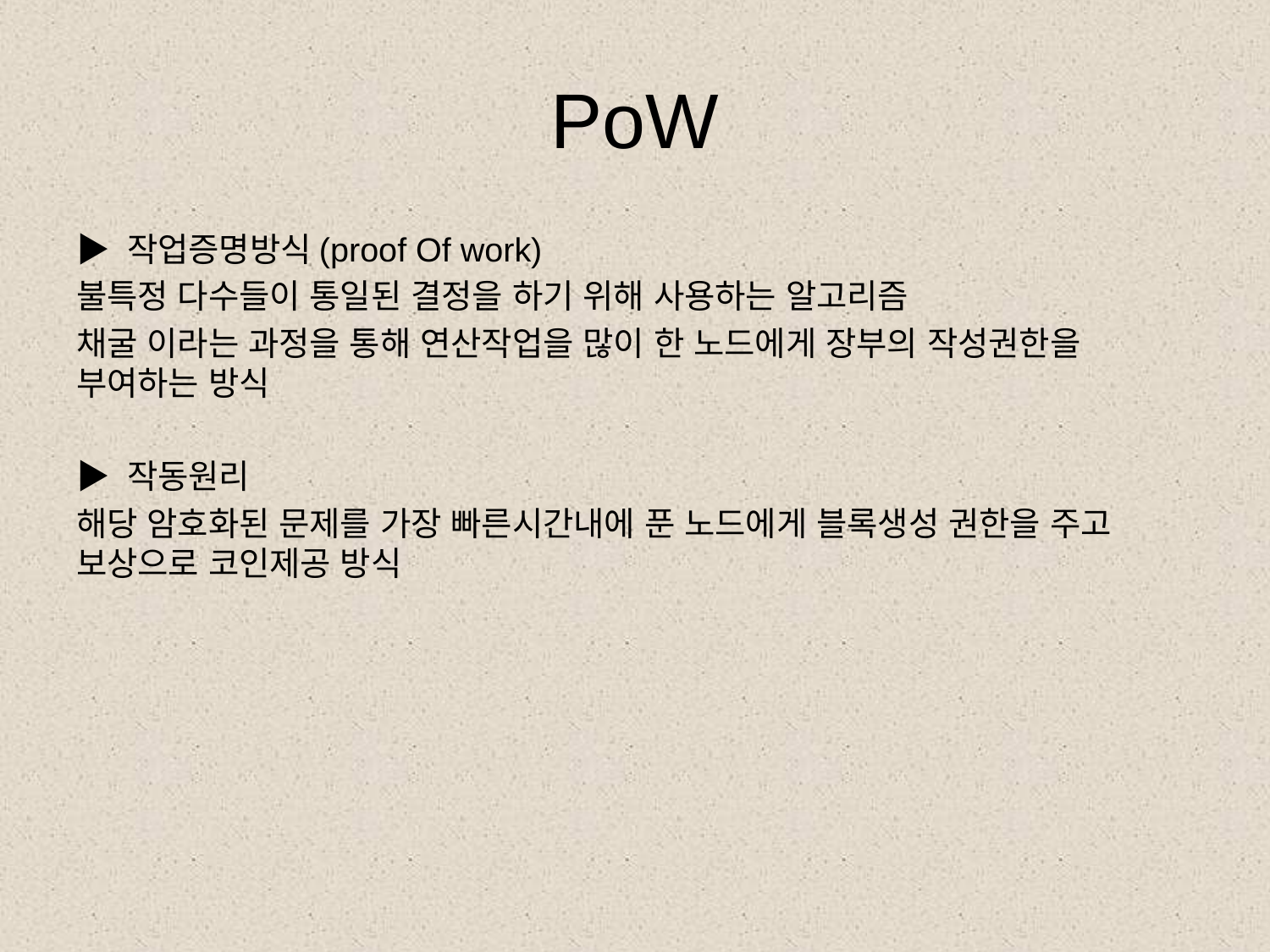

# PoW
▶ 작업증명방식(proof Of work)
불특정 다수들이 통일된 결정을 하기 위해 사용하는 알고리즘
채굴 이라는 과정을 통해 연산작업을 많이 한 노드에게 장부의 작성권한을 부여하는 방식

▶ 작동원리
해당 암호화된 문제를 가장 빠른시간내에 푼 노드에게 블록생성 권한을 주고 보상으로 코인제공 방식